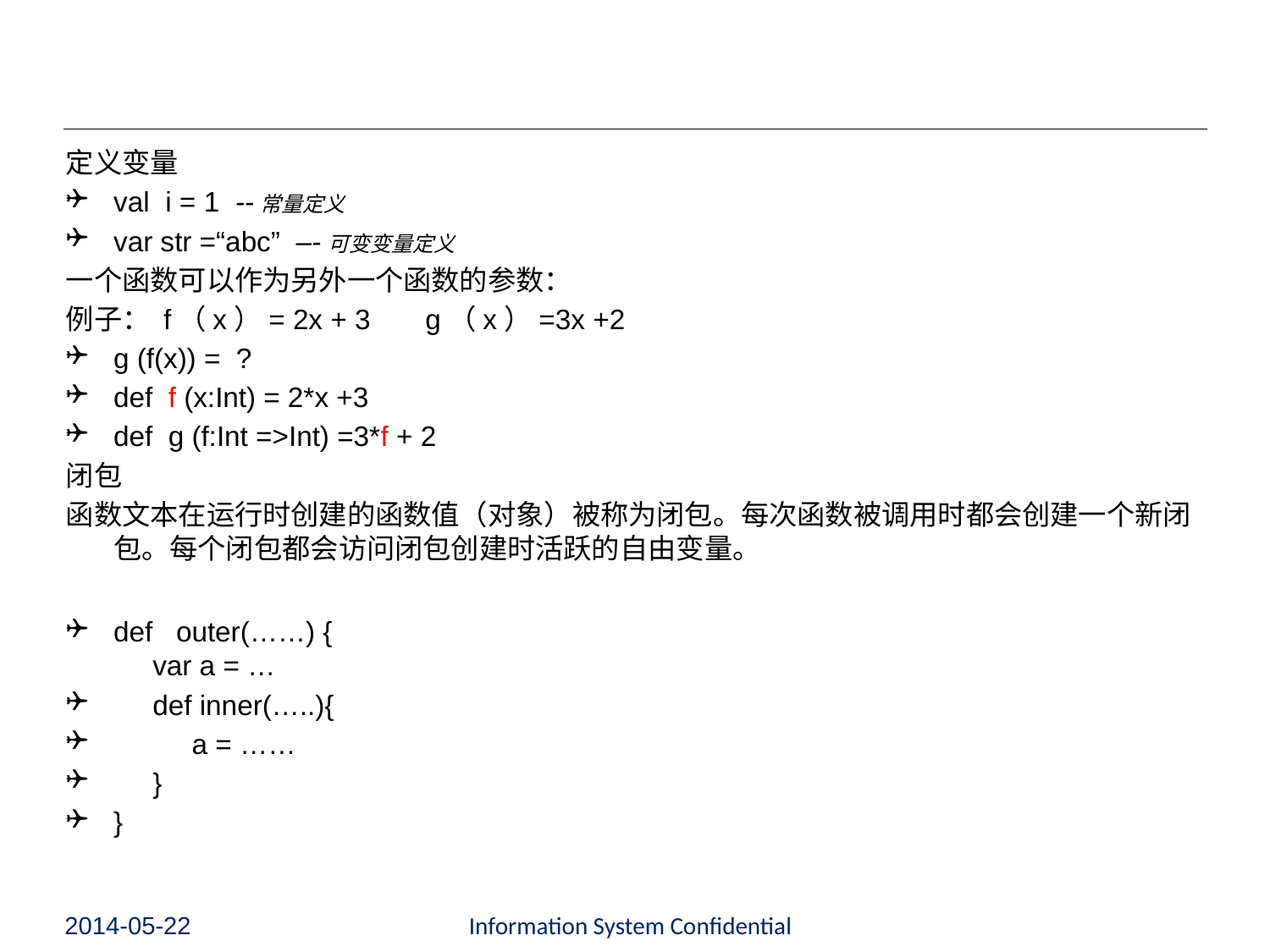

定义变量
val  i = 1  --常量定义
var str =“abc”  –-可变变量定义
一个函数可以作为另外一个函数的参数：
例子： f（x）= 2x + 3       g（x）=3x +2
g (f(x)) =  ?
def  f (x:Int) = 2*x +3
def  g (f:Int =>Int) =3*f + 2
闭包
函数文本在运行时创建的函数值（对象）被称为闭包。每次函数被调用时都会创建一个新闭包。每个闭包都会访问闭包创建时活跃的自由变量。

def   outer(……) {
     var a = …
     def inner(…..){
          a = ……
     }
}
5